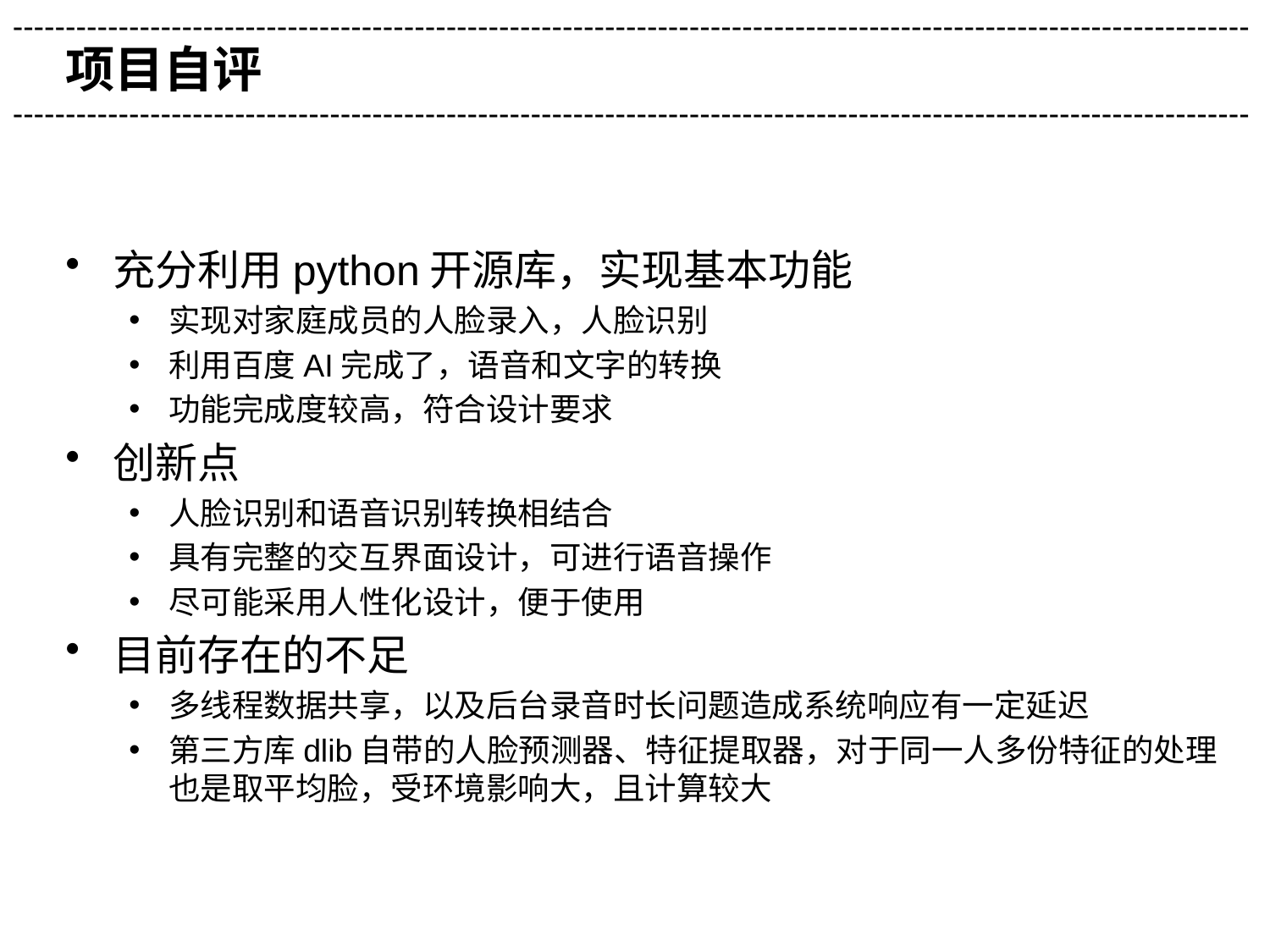

---------------------------------------------------------------------------------------------------------------------
项目自评
---------------------------------------------------------------------------------------------------------------------
充分利用python开源库，实现基本功能
实现对家庭成员的人脸录入，人脸识别
利用百度AI完成了，语音和文字的转换
功能完成度较高，符合设计要求
创新点
人脸识别和语音识别转换相结合
具有完整的交互界面设计，可进行语音操作
尽可能采用人性化设计，便于使用
目前存在的不足
多线程数据共享，以及后台录音时长问题造成系统响应有一定延迟
第三方库dlib自带的人脸预测器、特征提取器，对于同一人多份特征的处理也是取平均脸，受环境影响大，且计算较大